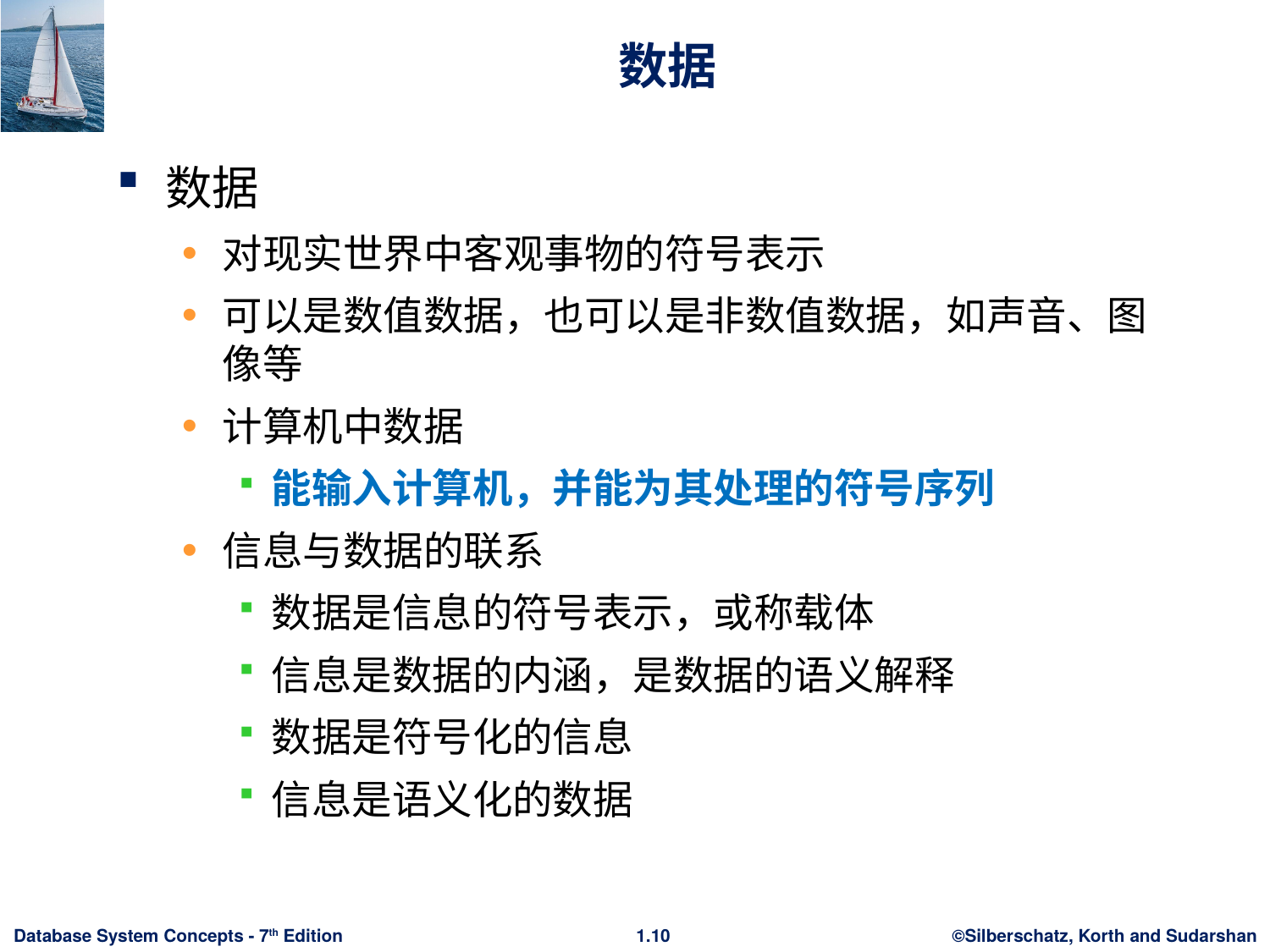

# 数据
数据
对现实世界中客观事物的符号表示
可以是数值数据，也可以是非数值数据，如声音、图像等
计算机中数据
能输入计算机，并能为其处理的符号序列
信息与数据的联系
数据是信息的符号表示，或称载体
信息是数据的内涵，是数据的语义解释
数据是符号化的信息
信息是语义化的数据